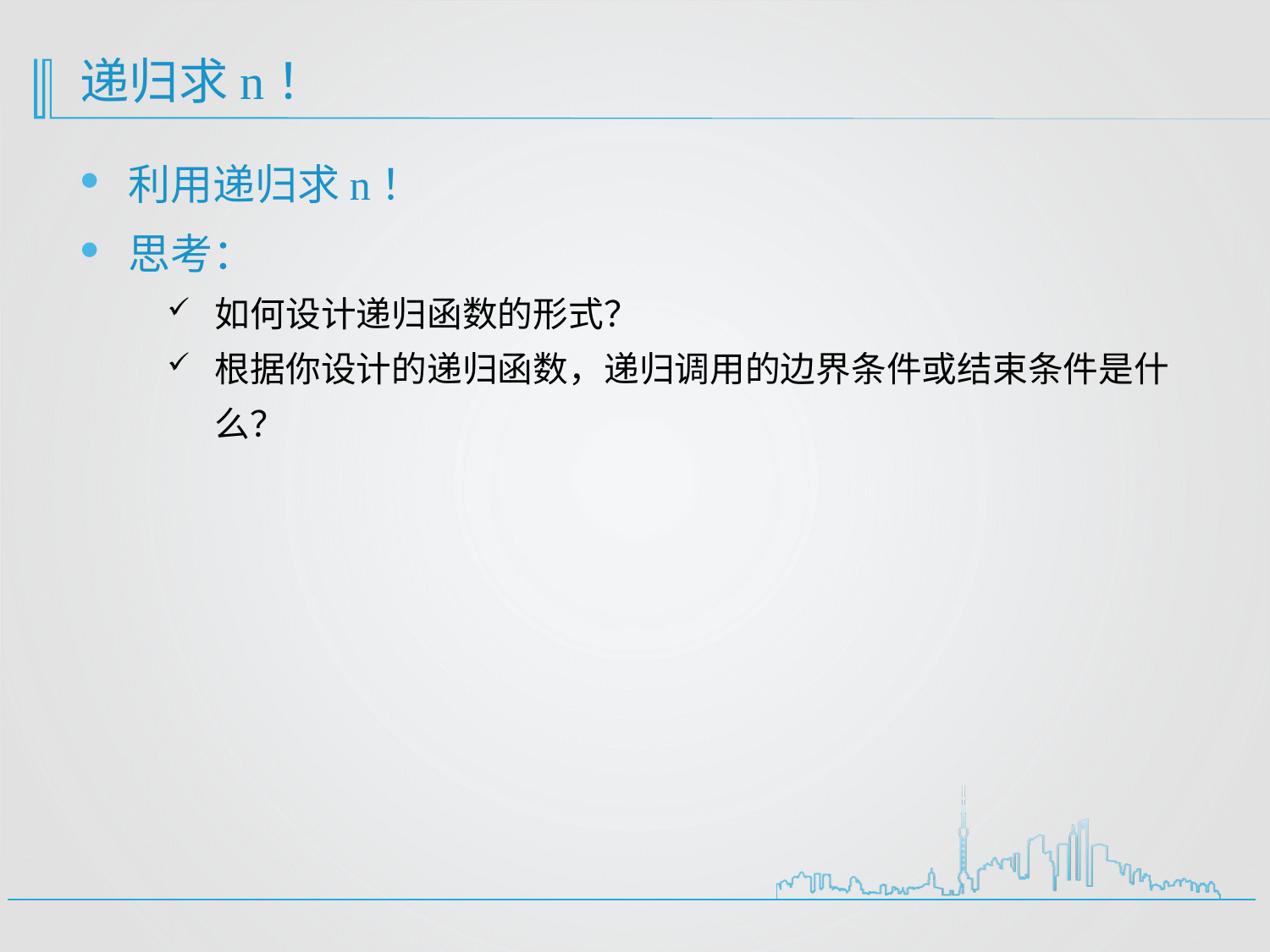

# 递归求n！
利用递归求n！
思考：
如何设计递归函数的形式？
根据你设计的递归函数，递归调用的边界条件或结束条件是什么？